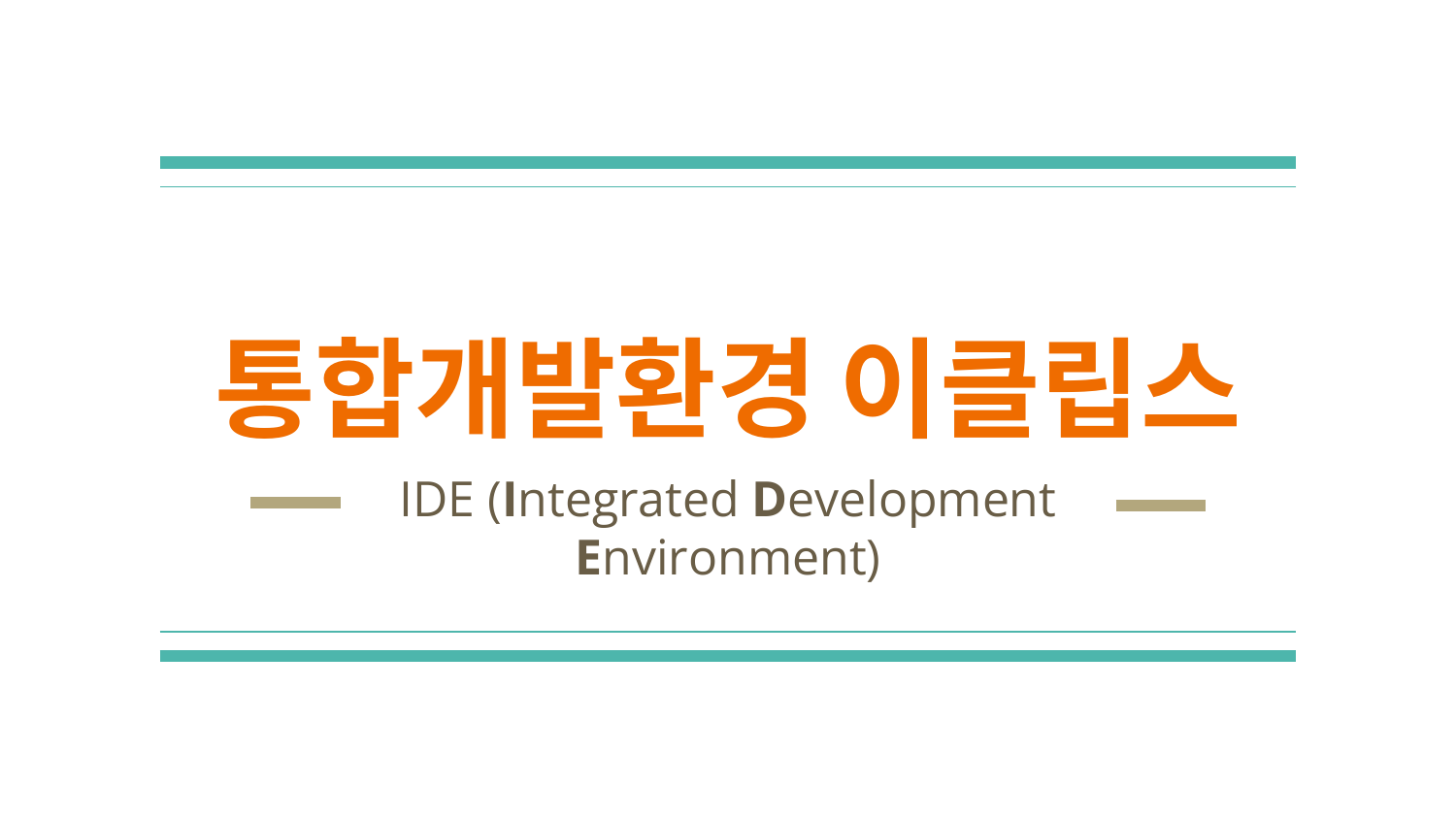

# 통합개발환경 이클립스
IDE (Integrated Development Environment)